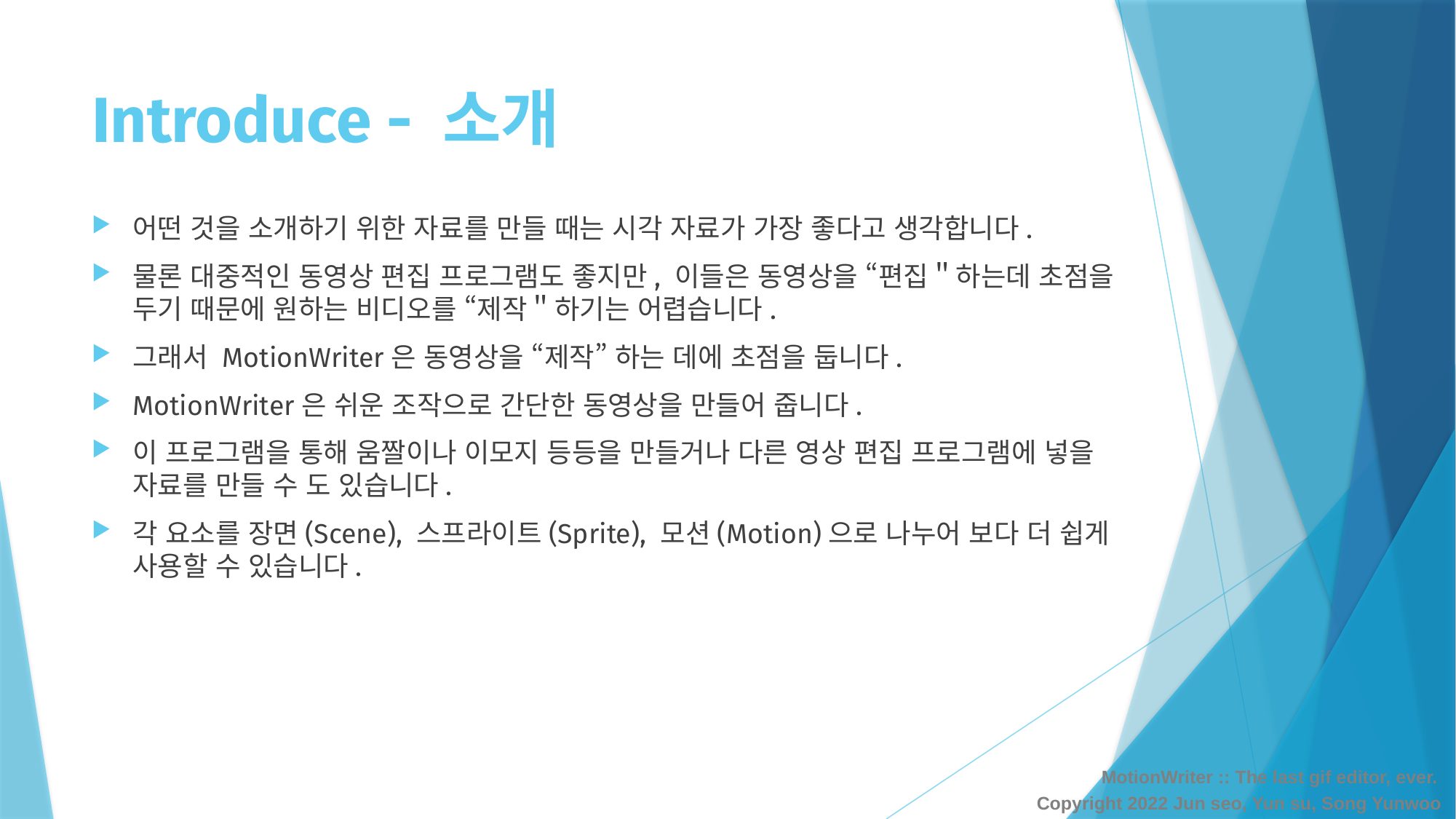

# Introduce - 소개
어떤 것을 소개하기 위한 자료를 만들 때는 시각 자료가 가장 좋다고 생각합니다.
물론 대중적인 동영상 편집 프로그램도 좋지만, 이들은 동영상을 “편집＂하는데 초점을 두기 때문에 원하는 비디오를 “제작＂하기는 어렵습니다.
그래서 MotionWriter은 동영상을 “제작” 하는 데에 초점을 둡니다.
MotionWriter은 쉬운 조작으로 간단한 동영상을 만들어 줍니다.
이 프로그램을 통해 움짤이나 이모지 등등을 만들거나 다른 영상 편집 프로그램에 넣을 자료를 만들 수 도 있습니다.
각 요소를 장면(Scene), 스프라이트(Sprite), 모션(Motion)으로 나누어 보다 더 쉽게 사용할 수 있습니다.